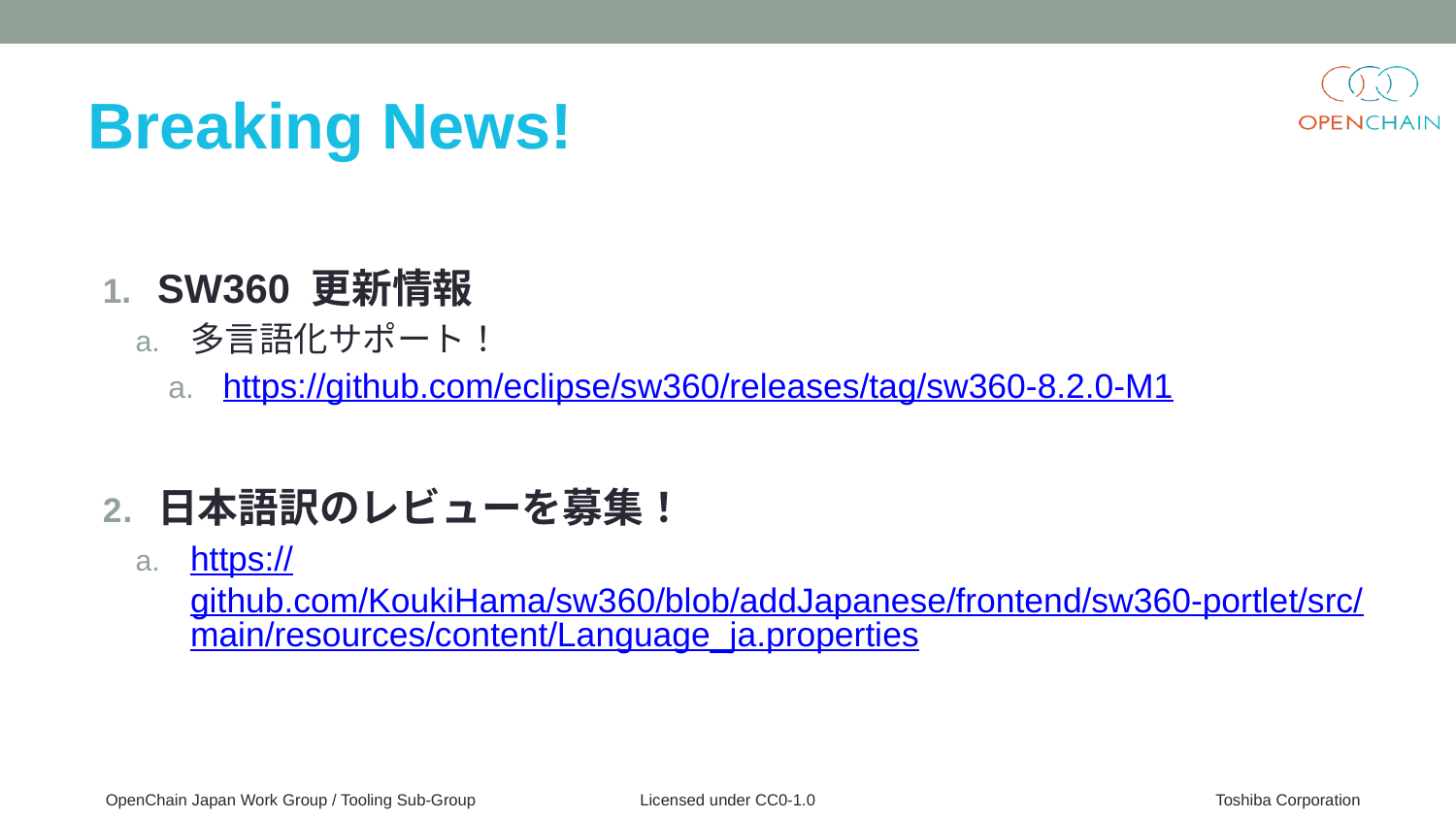

# Breaking News!

SW360 更新情報
多言語化サポート！
https://github.com/eclipse/sw360/releases/tag/sw360-8.2.0-M1

日本語訳のレビューを募集！
https://github.com/KoukiHama/sw360/blob/addJapanese/frontend/sw360-portlet/src/main/resources/content/Language_ja.properties